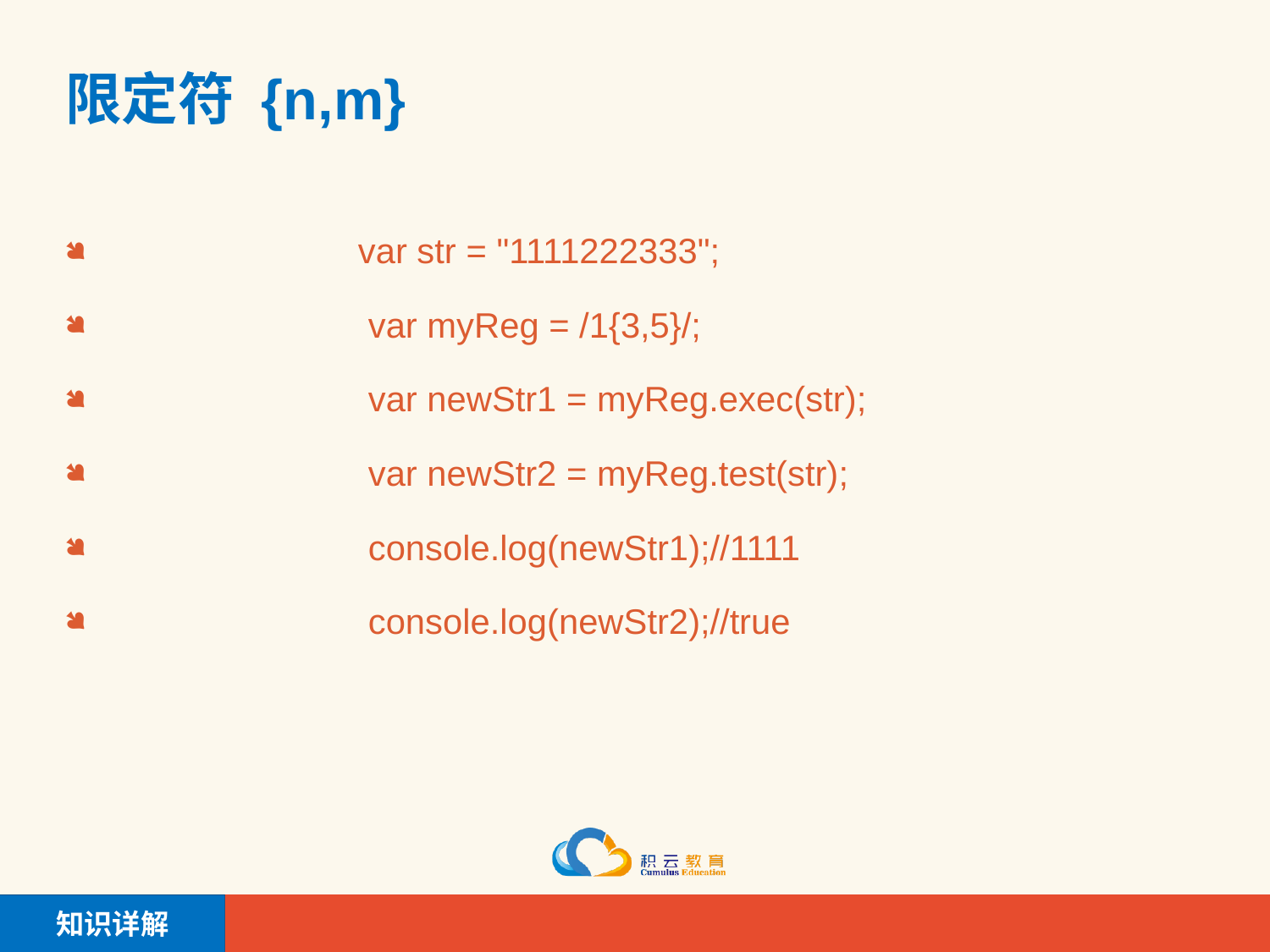

# 限定符 {n,m}
	            var str = "1111222333";
		var myReg = /1{3,5}/;
		var newStr1 = myReg.exec(str);
		var newStr2 = myReg.test(str);
		console.log(newStr1);//1111
		console.log(newStr2);//true